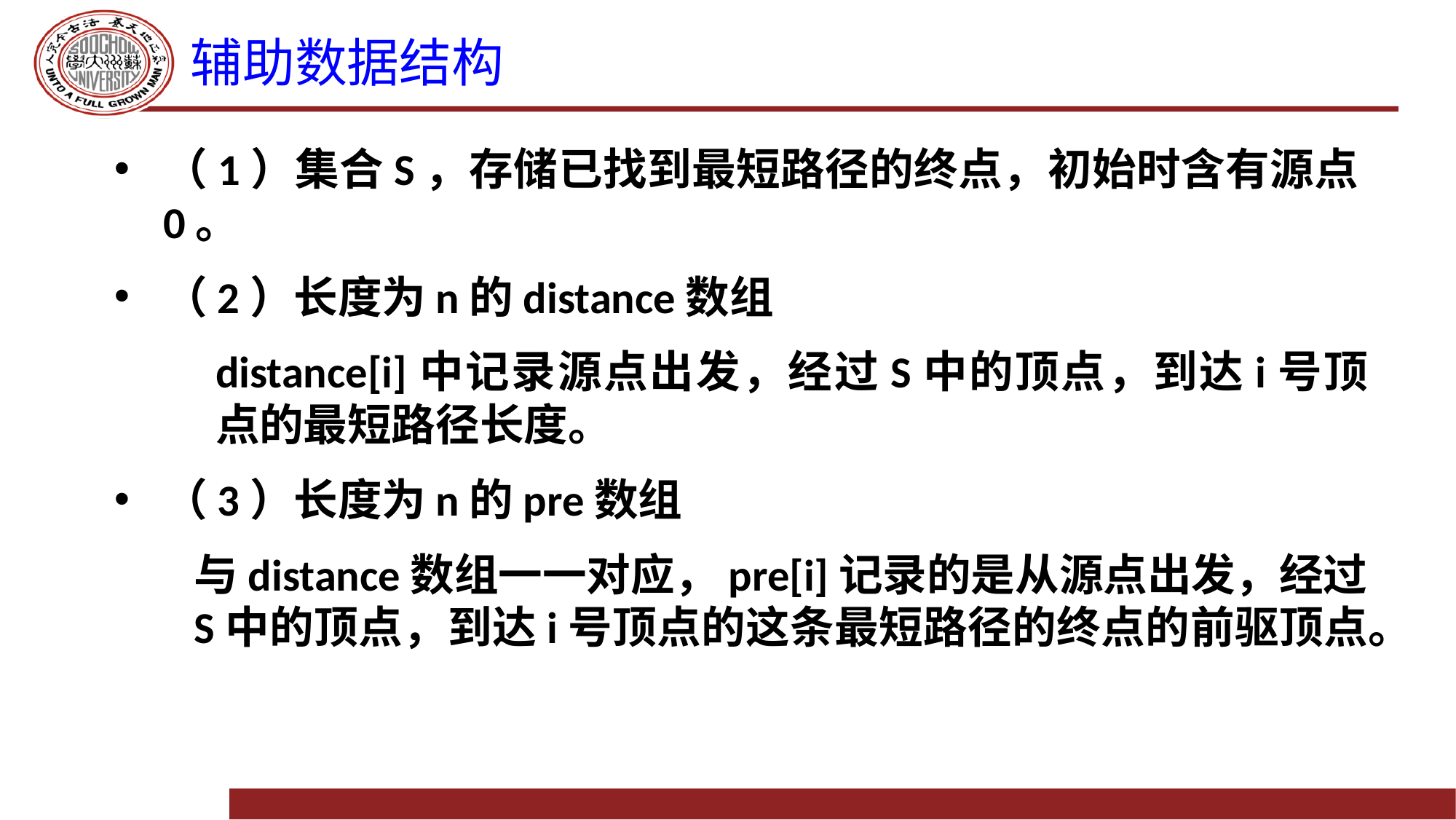

# 辅助数据结构
（1）集合S，存储已找到最短路径的终点，初始时含有源点0。
（2）长度为n的distance数组
distance[i]中记录源点出发，经过S中的顶点，到达i号顶点的最短路径长度。
（3）长度为n的pre数组
与distance数组一一对应，pre[i]记录的是从源点出发，经过S中的顶点，到达i号顶点的这条最短路径的终点的前驱顶点。